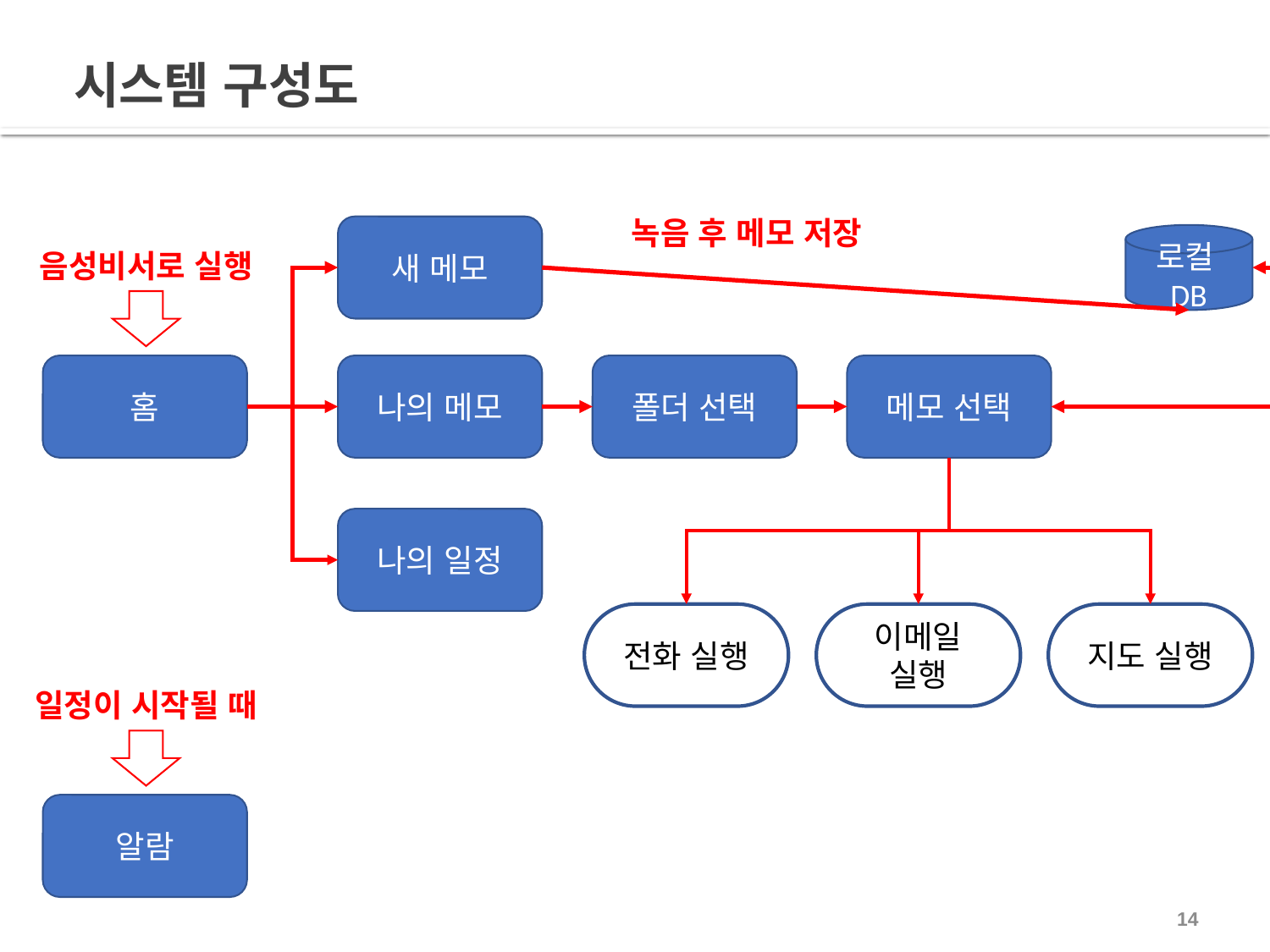

# 시스템 구성도
녹음 후 메모 저장
새 메모
로컬DB
음성비서로 실행

홈
나의 메모
폴더 선택
메모 선택
나의 일정
전화 실행
이메일 실행
지도 실행
일정이 시작될 때

알람
14